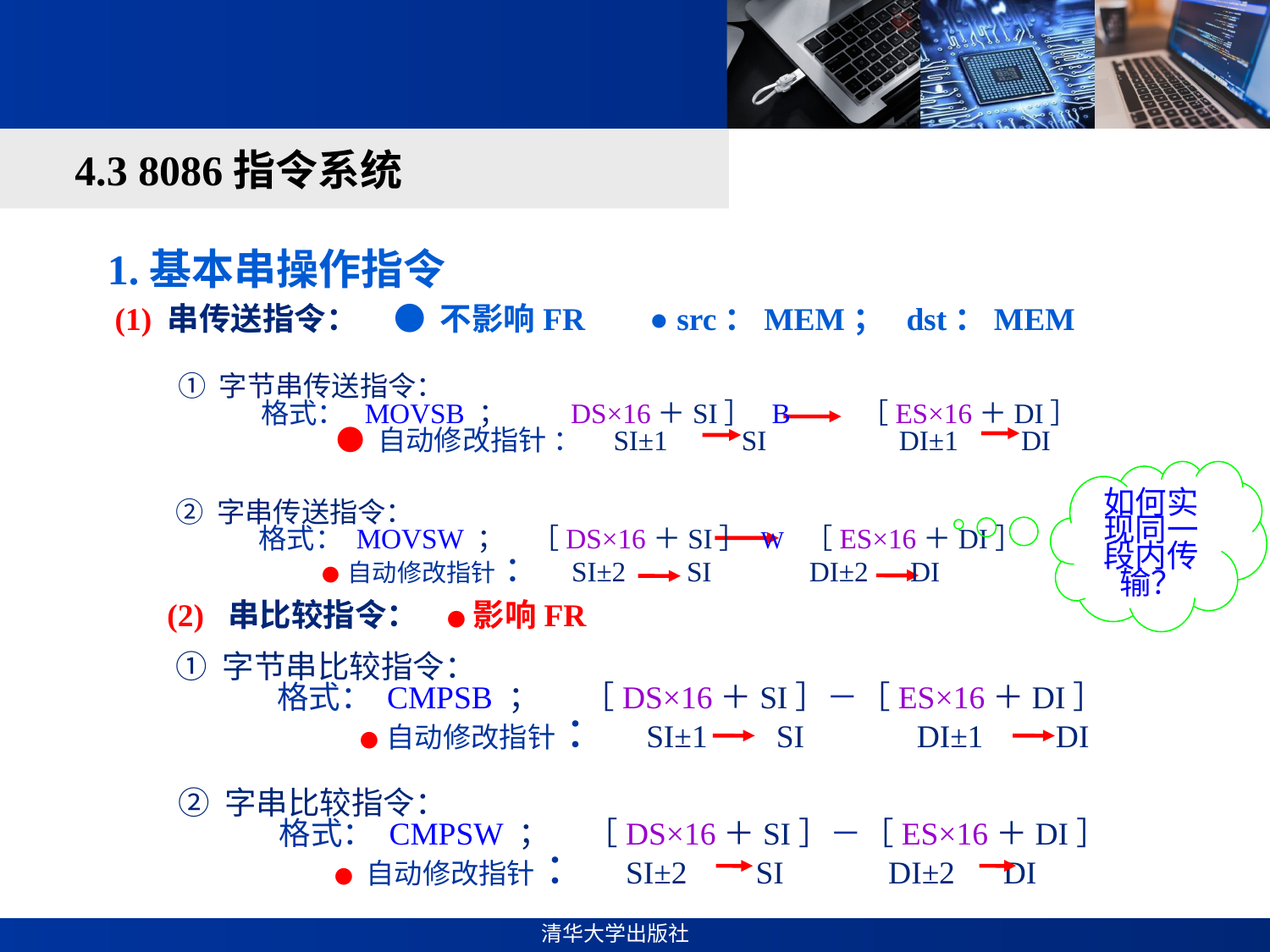

#
4.3 8086指令系统

1.基本串操作指令
(1) 串传送指令：     ●  不影响FR        ● src：MEM；  dst：MEM
① 字节串传送指令：
            格式：  MOVSB ；         DS×16＋SI］  B         ［ES×16＋DI］
                         ● 自动修改指针 ：    SI±1　     SI                   DI±1         DI

如何实现同一段内传输？
② 字串传送指令：
            格式： MOVSW ；    ［DS×16＋SI］ W  ［ES×16＋DI］
                       ● 自动修改指针 ：   SI±2　   SI              DI±2      DI

(2)  串比较指令：    ● 影响FR
① 字节串比较指令：
             格式： CMPSB ；      ［DS×16＋SI］－［ES×16＋DI］
                             ● 自动修改指针 ：   SI±1　   SI              DI±1         DI

② 字串比较指令：
             格式： CMPSW ；     ［DS×16＋SI］－［ES×16＋DI］
                                       ● 自动修改指针 ：   SI±2　   SI             DI±2      DI